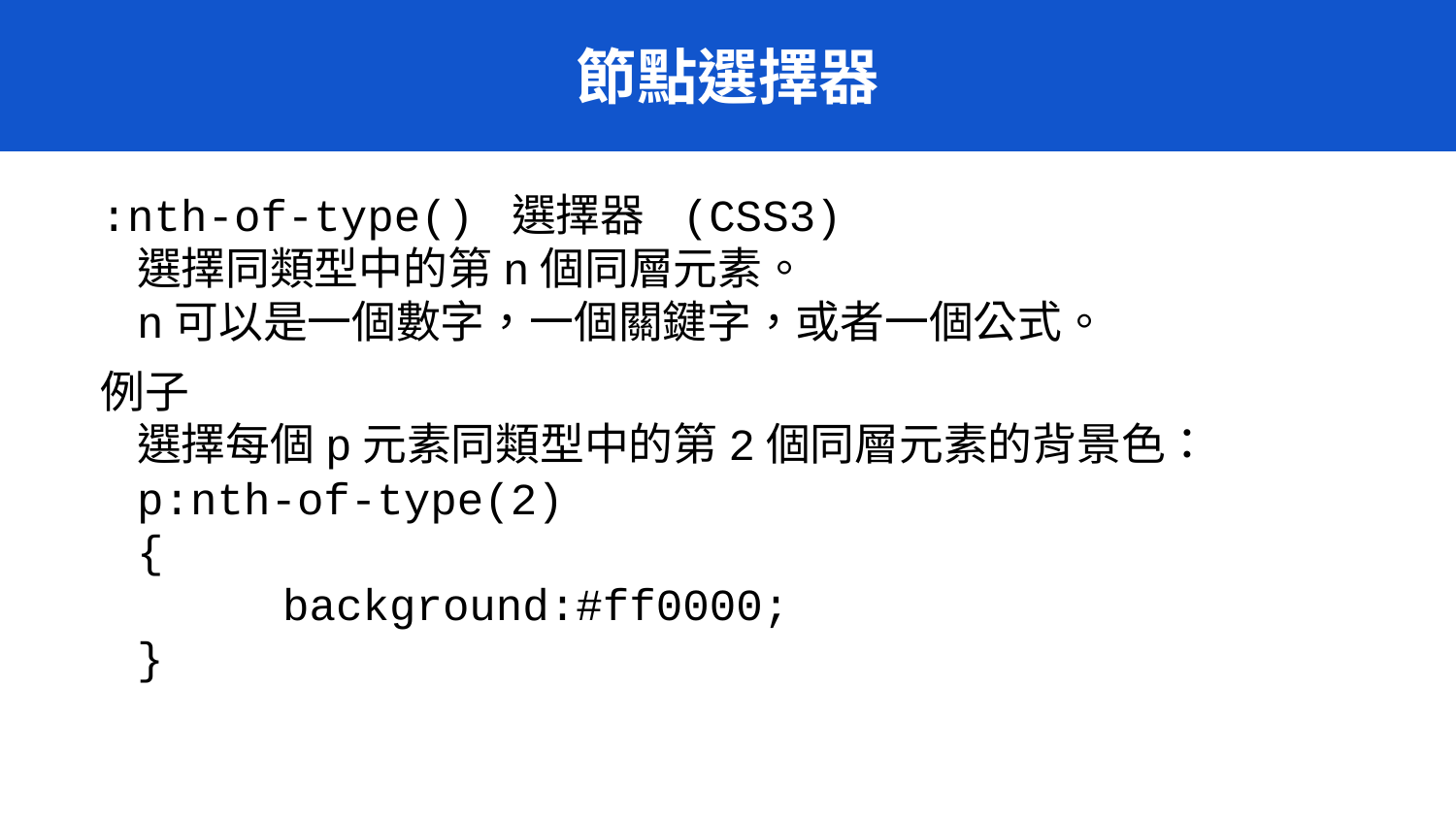

# 節點選擇器
:nth-of-type() 選擇器 (CSS3)
選擇同類型中的第n個同層元素。
n可以是一個數字，一個關鍵字，或者一個公式。
例子
選擇每個p元素同類型中的第2個同層元素的背景色：
p:nth-of-type(2)
{
	background:#ff0000;
}